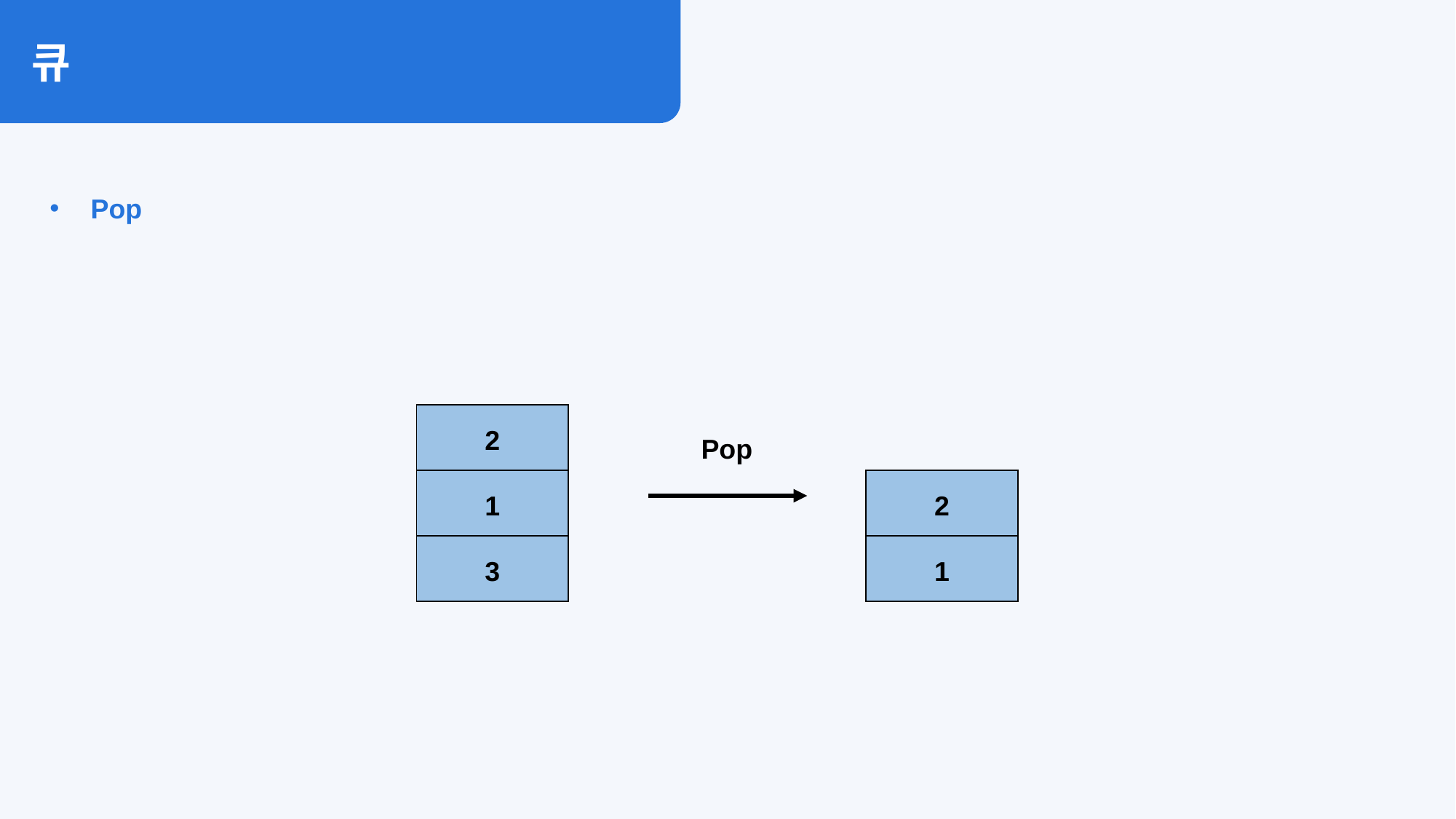

큐
Pop
| 2 |
| --- |
| 1 |
| 3 |
Pop
| 2 |
| --- |
| 1 |